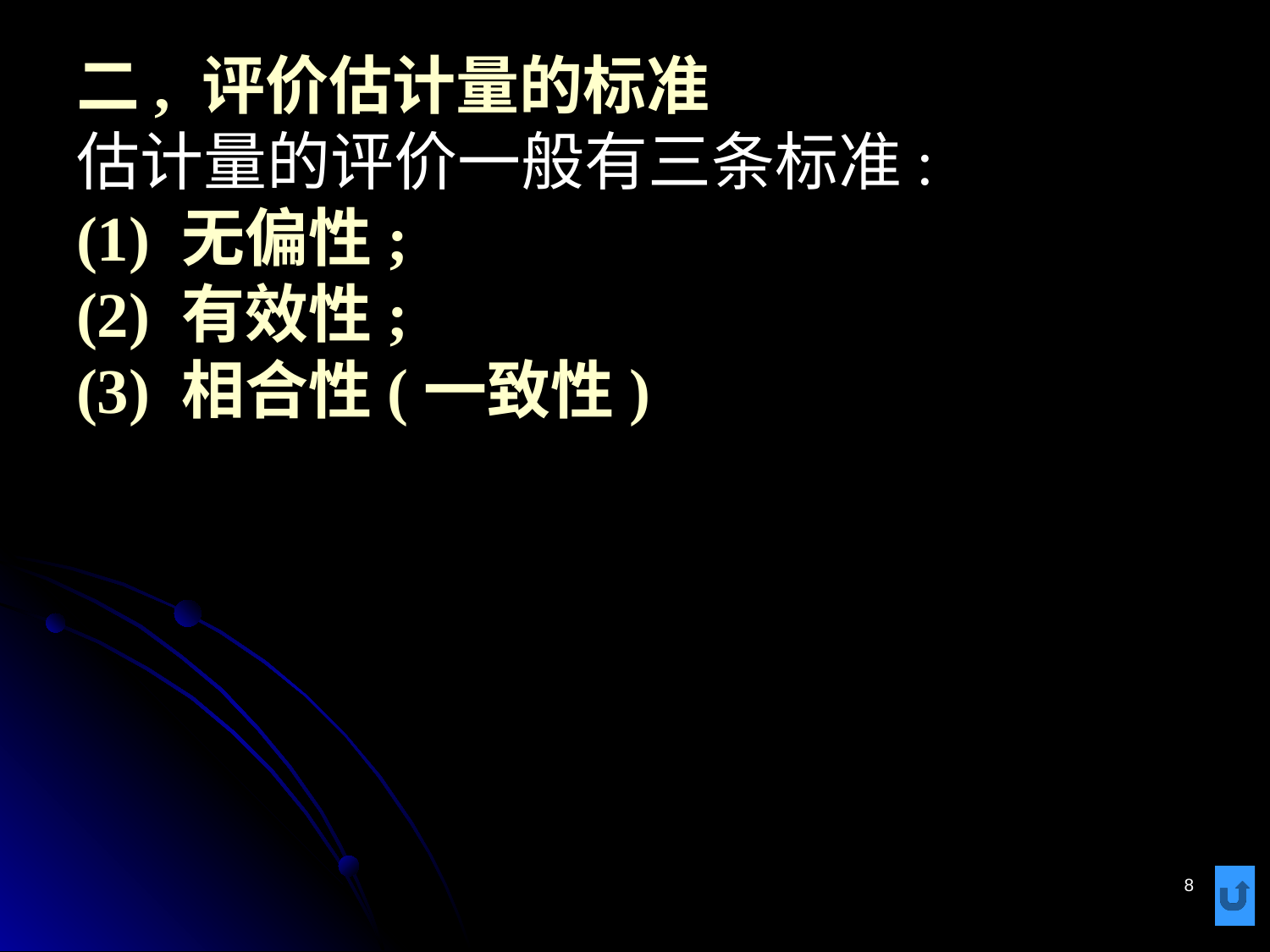

# 二, 评价估计量的标准 估计量的评价一般有三条标准: (1) 无偏性; (2) 有效性; (3) 相合性(一致性)
8